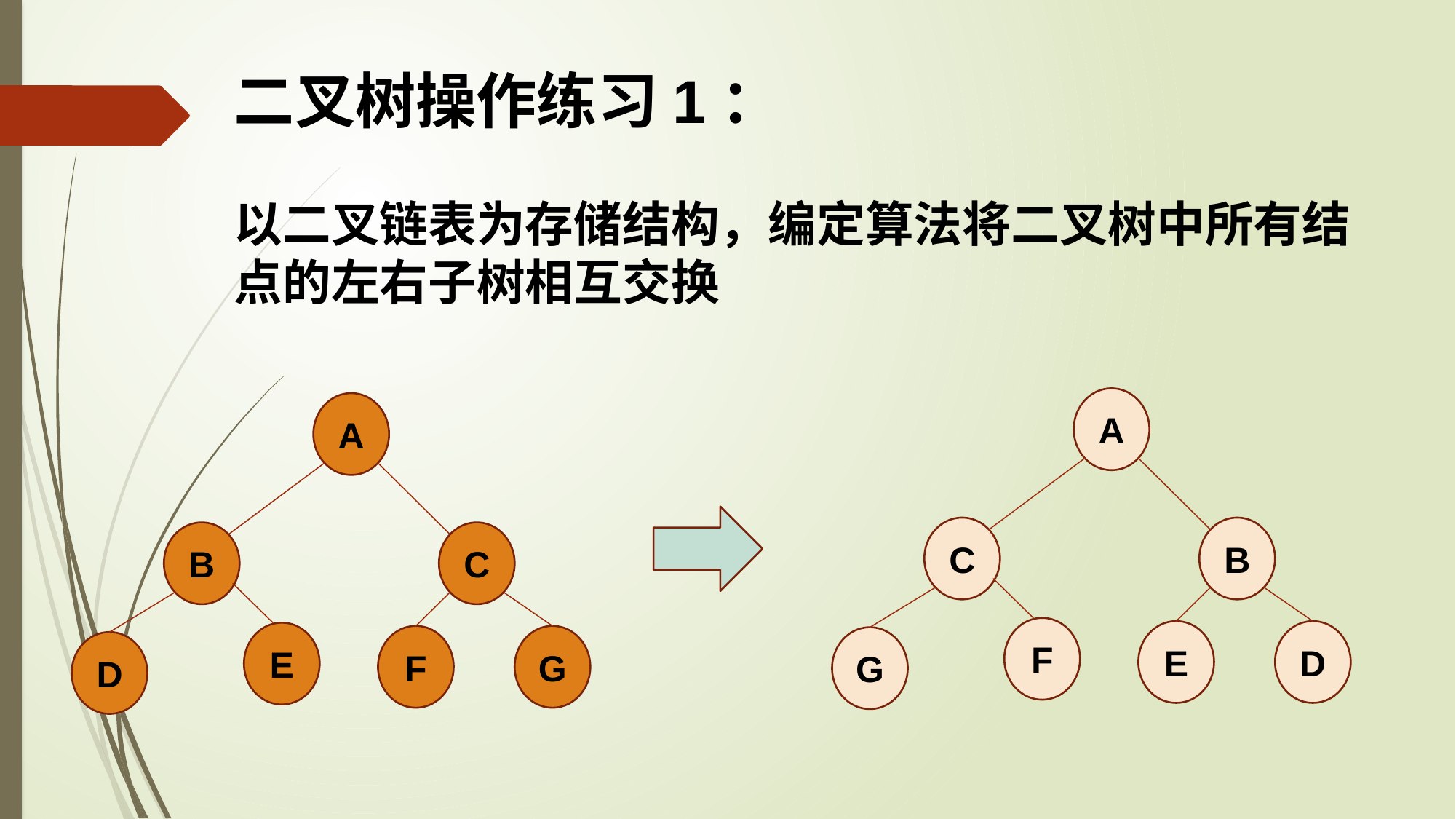

二叉树操作练习1：

以二叉链表为存储结构，编定算法将二叉树中所有结点的左右子树相互交换
A
C
B
F
E
D
G
A
B
C
E
F
G
D